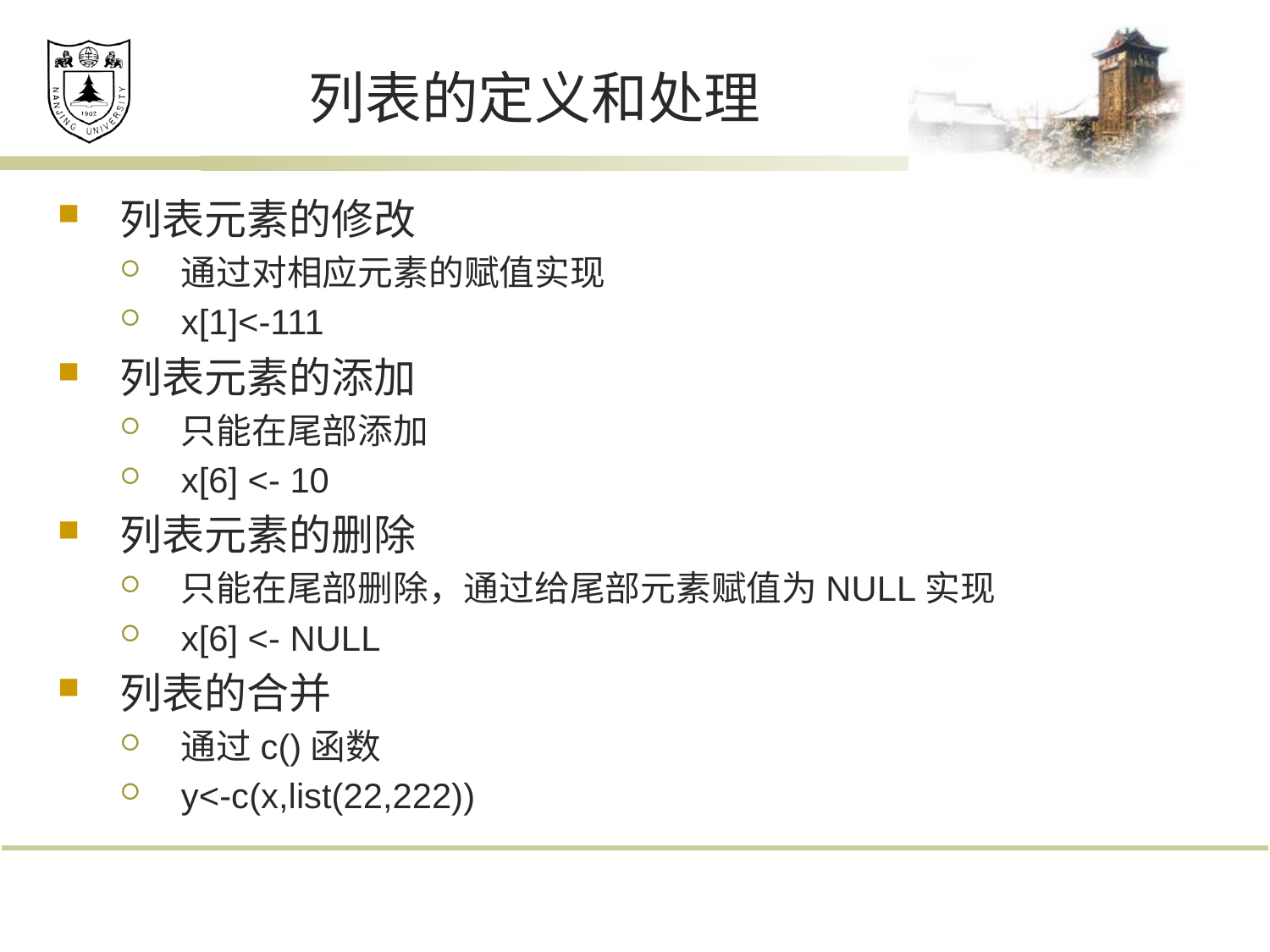

# 列表的定义和处理
列表元素的修改
通过对相应元素的赋值实现
x[1]<-111
列表元素的添加
只能在尾部添加
x[6] <- 10
列表元素的删除
只能在尾部删除，通过给尾部元素赋值为NULL实现
x[6] <- NULL
列表的合并
通过c()函数
y<-c(x,list(22,222))